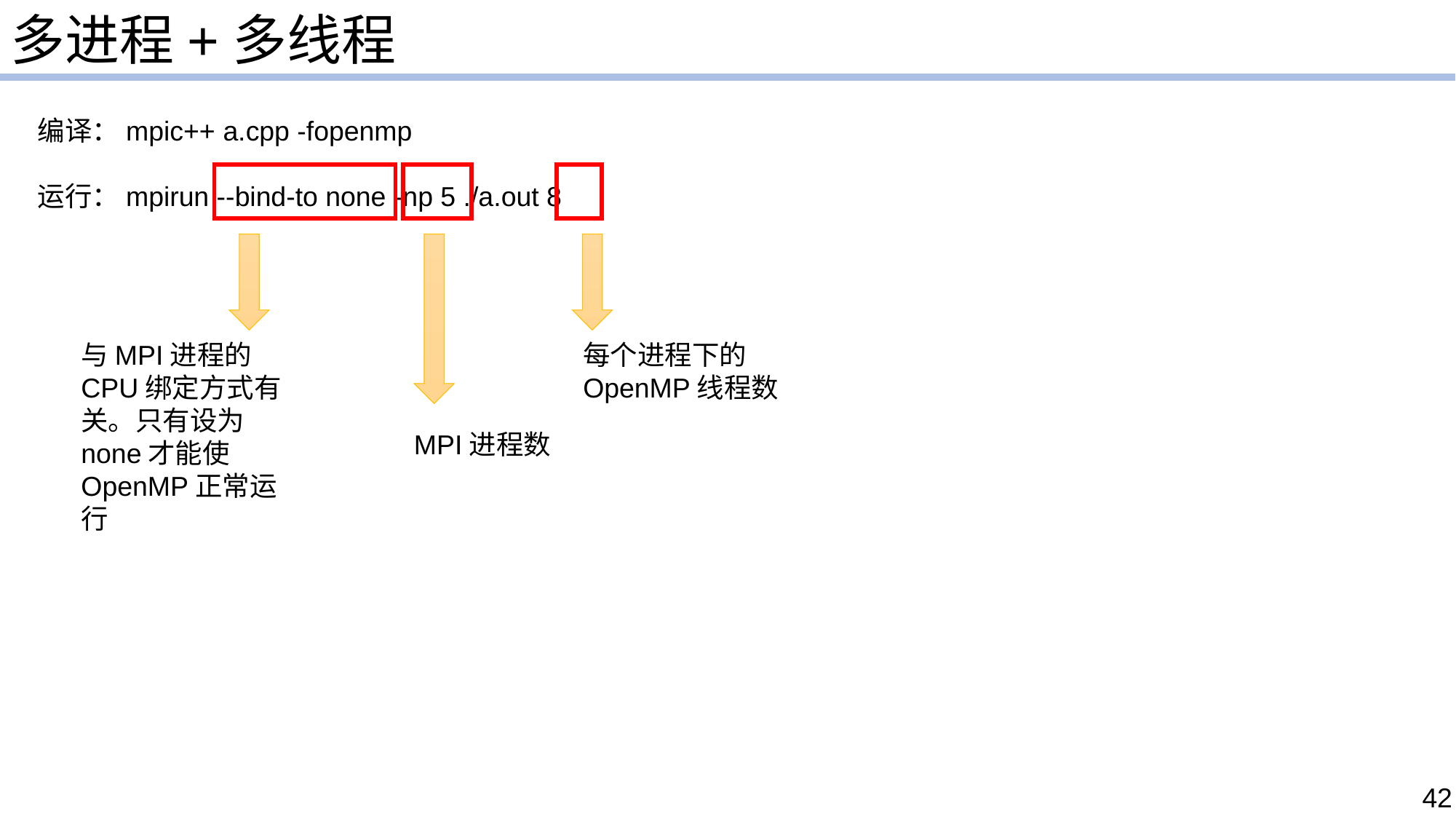

多进程+多线程
编译：mpic++ a.cpp -fopenmp

运行：mpirun --bind-to none -np 5 ./a.out 8

与MPI进程的CPU绑定方式有关。只有设为none才能使OpenMP正常运行
每个进程下的OpenMP线程数
MPI进程数
42